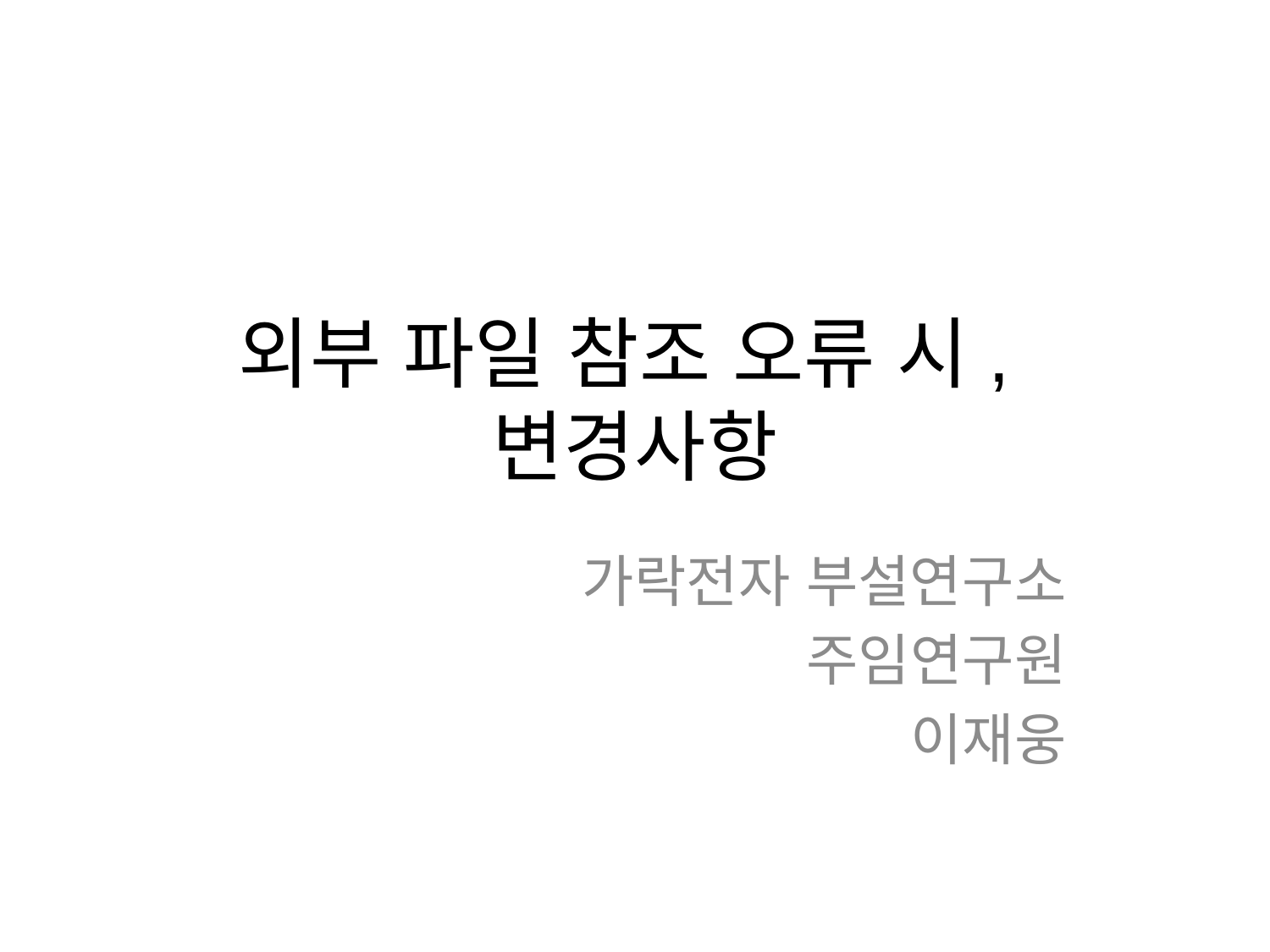

# 외부 파일 참조 오류 시, 변경사항
가락전자 부설연구소
주임연구원
이재웅